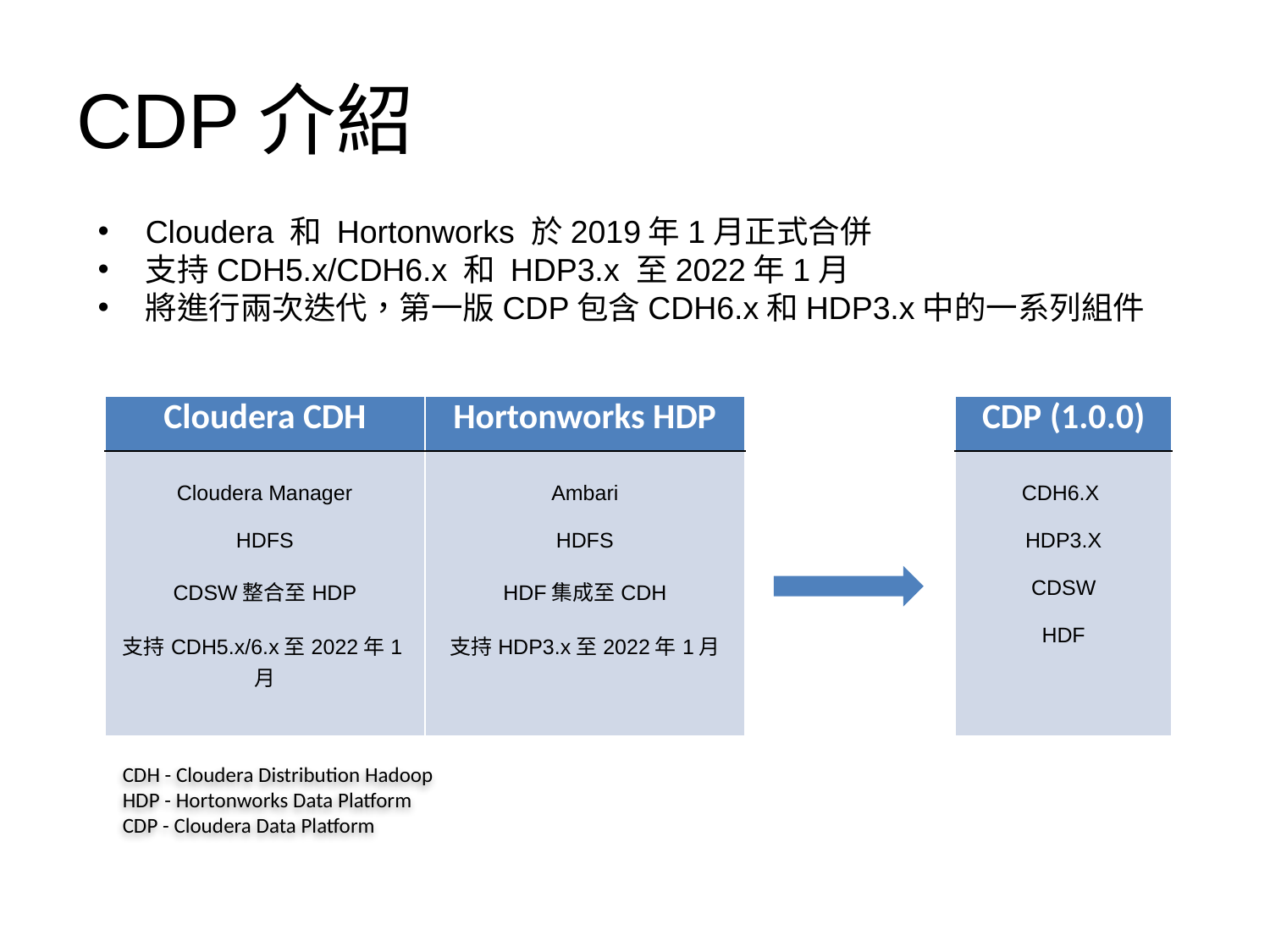

# CDP介紹
Cloudera 和 Hortonworks 於2019年1月正式合併
支持CDH5.x/CDH6.x 和 HDP3.x 至2022年1月
將進行兩次迭代，第一版CDP包含CDH6.x和HDP3.x中的一系列組件

| Cloudera CDH | Hortonworks HDP |
| --- | --- |
| Cloudera Manager HDFS CDSW整合至HDP 支持CDH5.x/6.x至2022年1月 | Ambari HDFS HDF集成至CDH 支持HDP3.x至2022年1月 |
| CDP (1.0.0) |
| --- |
| CDH6.X HDP3.X CDSW HDF |

CDH - Cloudera Distribution Hadoop
HDP - Hortonworks Data Platform
CDP - Cloudera Data Platform